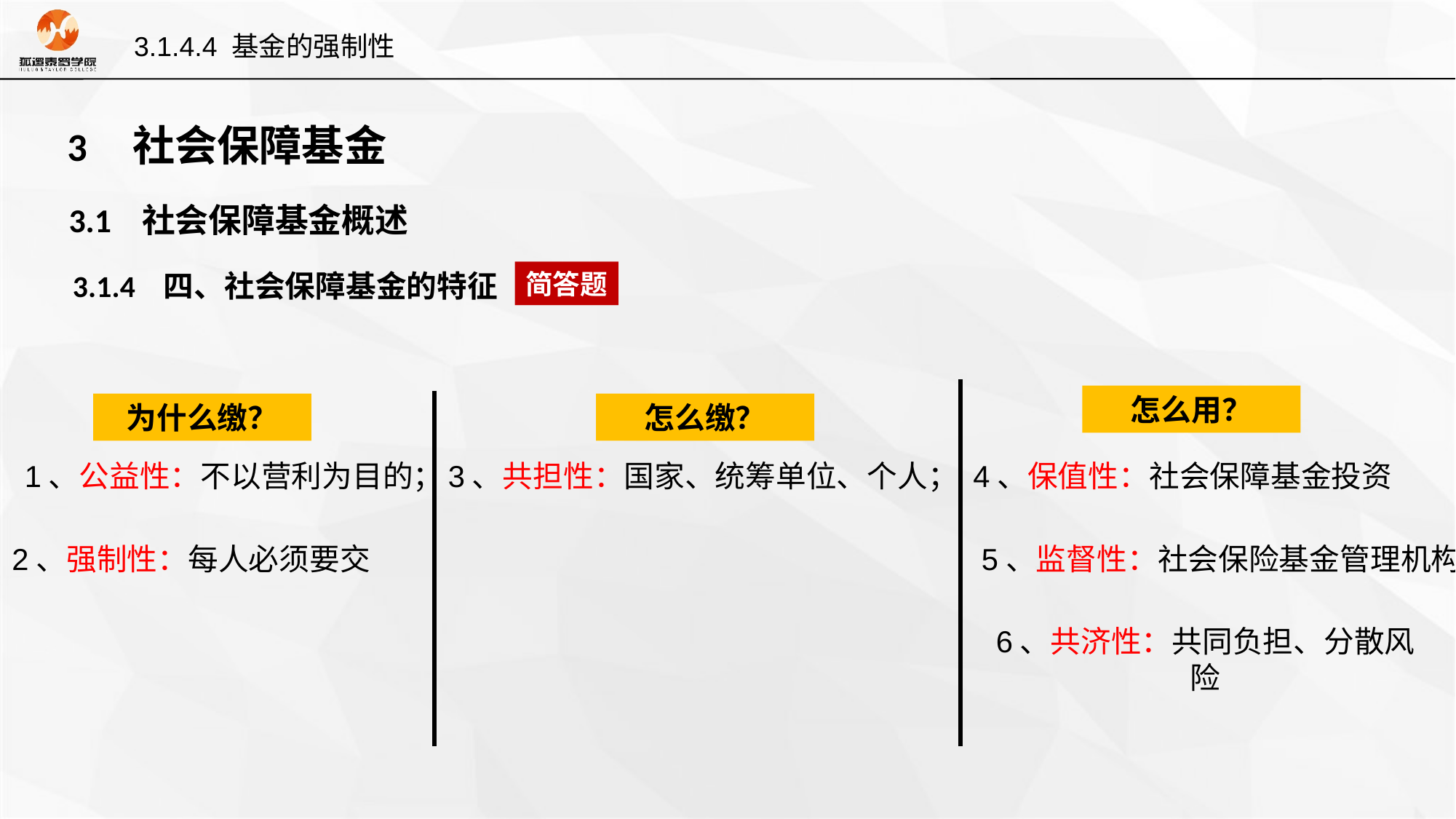

3.1.4.4 基金的强制性
3    社会保障基金
3.1   社会保障基金概述
3.1.4   四、社会保障基金的特征
简答题
怎么用？
为什么缴？
怎么缴？
4、保值性：社会保障基金投资
1、公益性：不以营利为目的；
3、共担性：国家、统筹单位、个人；
2、强制性：每人必须要交
5、监督性：社会保险基金管理机构
6、共济性：共同负担、分散风险